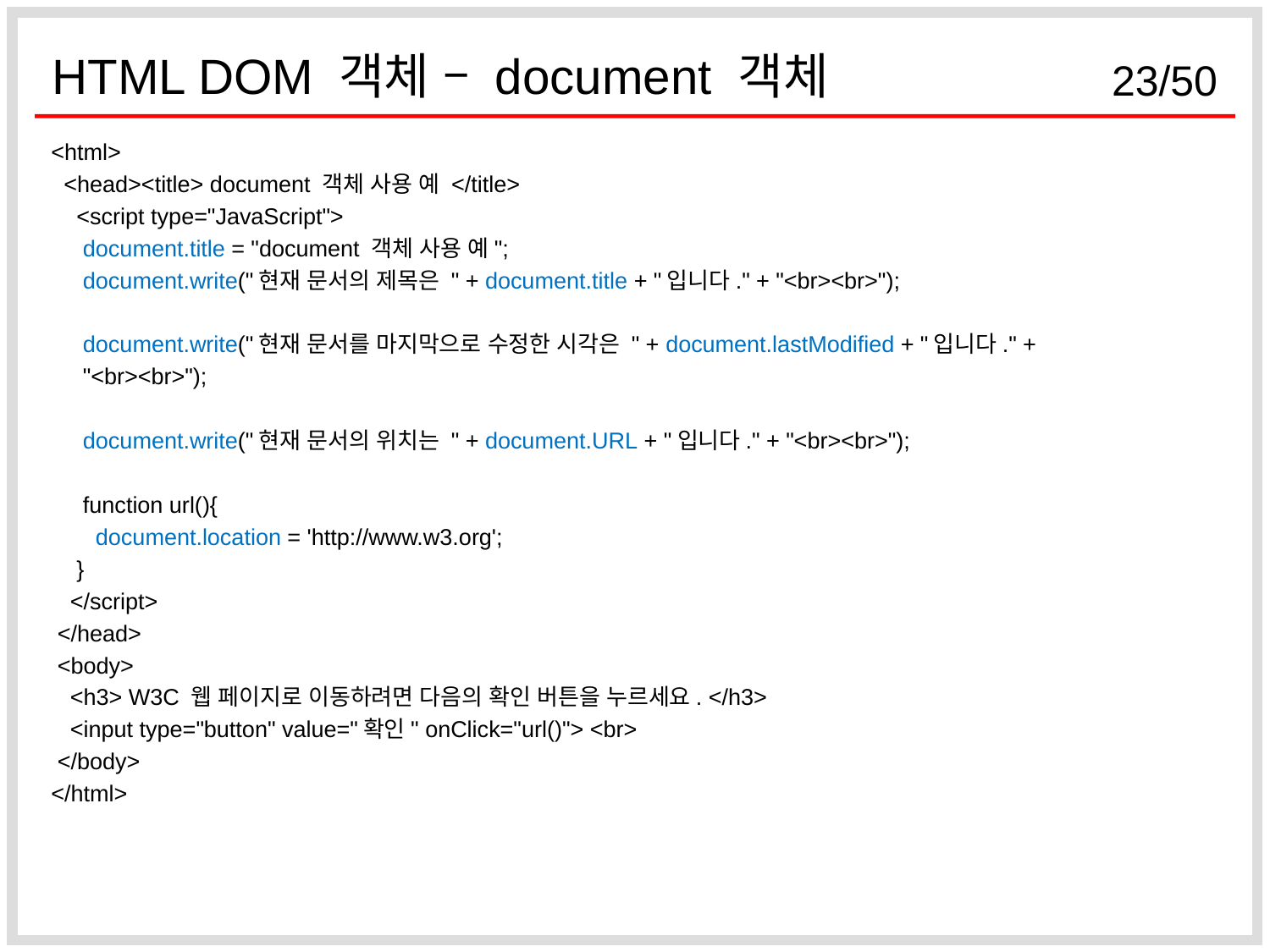

# HTML DOM 객체 – document 객체
<html>
  <head><title> document 객체 사용 예 </title>
    <script type="JavaScript">
     document.title = "document 객체 사용 예";
     document.write("현재 문서의 제목은 " + document.title + "입니다." + "<br><br>");

     document.write("현재 문서를 마지막으로 수정한 시각은 " + document.lastModified + "입니다." +
     "<br><br>");

     document.write("현재 문서의 위치는 " + document.URL + "입니다." + "<br><br>");

     function url(){
       document.location = 'http://www.w3.org';
    }
   </script>
 </head>
 <body>
   <h3> W3C 웹 페이지로 이동하려면 다음의 확인 버튼을 누르세요. </h3>
   <input type="button" value="확인" onClick="url()"> <br>
 </body>
</html>